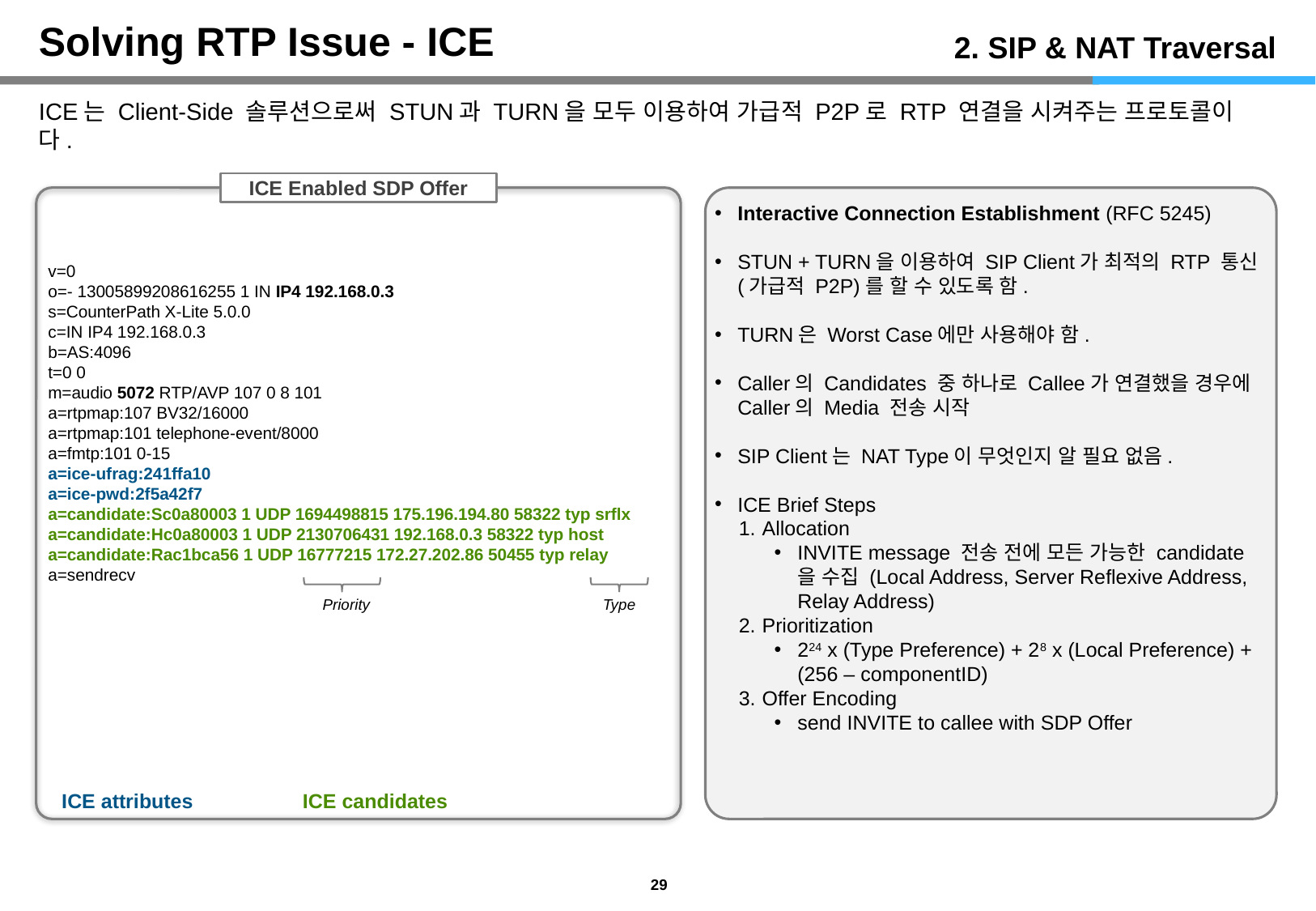

# Solving RTP Issue - ICE
2. SIP & NAT Traversal
ICE는 Client-Side 솔루션으로써 STUN과 TURN을 모두 이용하여 가급적 P2P로 RTP 연결을 시켜주는 프로토콜이다.
ICE Enabled SDP Offer

Interactive Connection Establishment (RFC 5245)

STUN + TURN을 이용하여 SIP Client가 최적의 RTP 통신 (가급적 P2P)를 할 수 있도록 함.

TURN은 Worst Case에만 사용해야 함.

Caller의 Candidates 중 하나로 Callee가 연결했을 경우에 Caller의 Media 전송 시작

SIP Client는 NAT Type이 무엇인지 알 필요 없음.

ICE Brief Steps
Allocation
INVITE message 전송 전에 모든 가능한 candidate을 수집 (Local Address, Server Reflexive Address, Relay Address)
Prioritization
224 x (Type Preference) + 28 x (Local Preference) + (256 – componentID)
Offer Encoding
send INVITE to callee with SDP Offer
v=0
o=- 13005899208616255 1 IN IP4 192.168.0.3
s=CounterPath X-Lite 5.0.0
c=IN IP4 192.168.0.3
b=AS:4096
t=0 0
m=audio 5072 RTP/AVP 107 0 8 101
a=rtpmap:107 BV32/16000
a=rtpmap:101 telephone-event/8000
a=fmtp:101 0-15
a=ice-ufrag:241ffa10
a=ice-pwd:2f5a42f7
a=candidate:Sc0a80003 1 UDP 1694498815 175.196.194.80 58322 typ srflx
a=candidate:Hc0a80003 1 UDP 2130706431 192.168.0.3 58322 typ host
a=candidate:Rac1bca56 1 UDP 16777215 172.27.202.86 50455 typ relay
a=sendrecv

Priority
Type
ICE attributes
ICE candidates